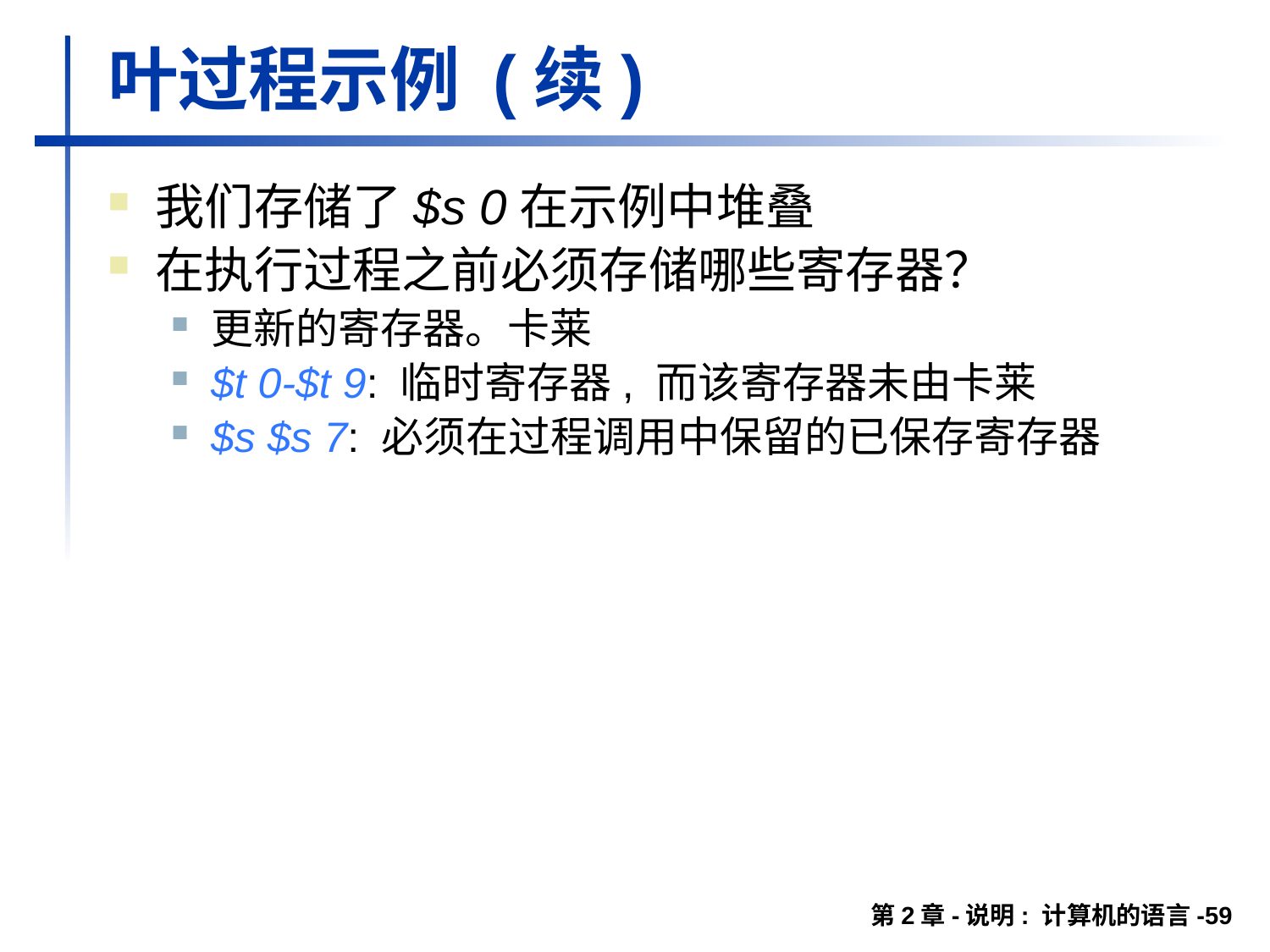

# 叶过程示例 (续)
我们存储了$s 0在示例中堆叠
在执行过程之前必须存储哪些寄存器？
更新的寄存器。卡莱
$t 0-$t 9: 临时寄存器, 而该寄存器未由卡莱
$s $s 7: 必须在过程调用中保留的已保存寄存器
第2章-说明: 计算机的语言-59